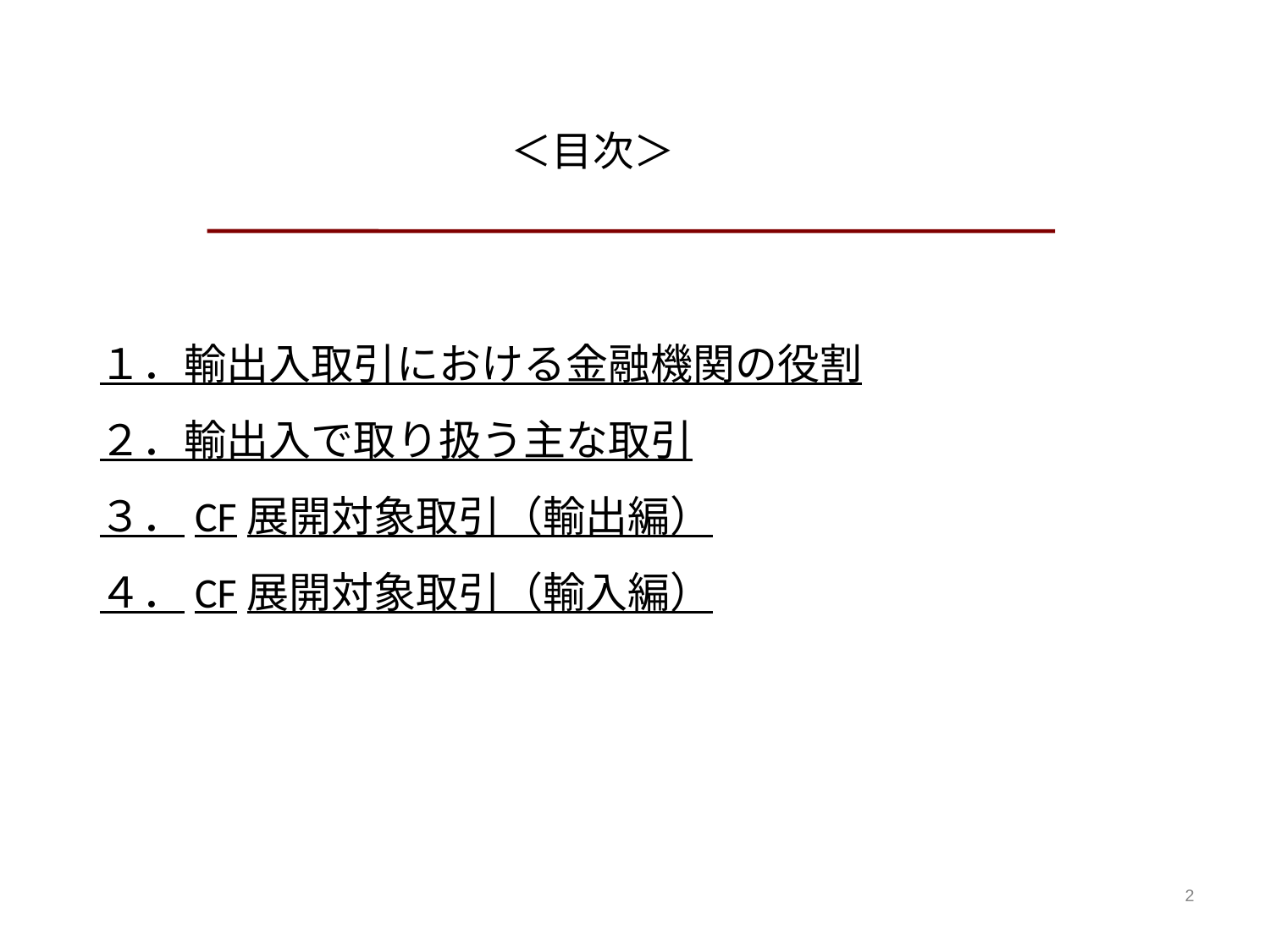

# ＜目次＞

１．輸出入取引における金融機関の役割
２．輸出入で取り扱う主な取引
３．CF展開対象取引（輸出編）
４．CF展開対象取引（輸入編）
2